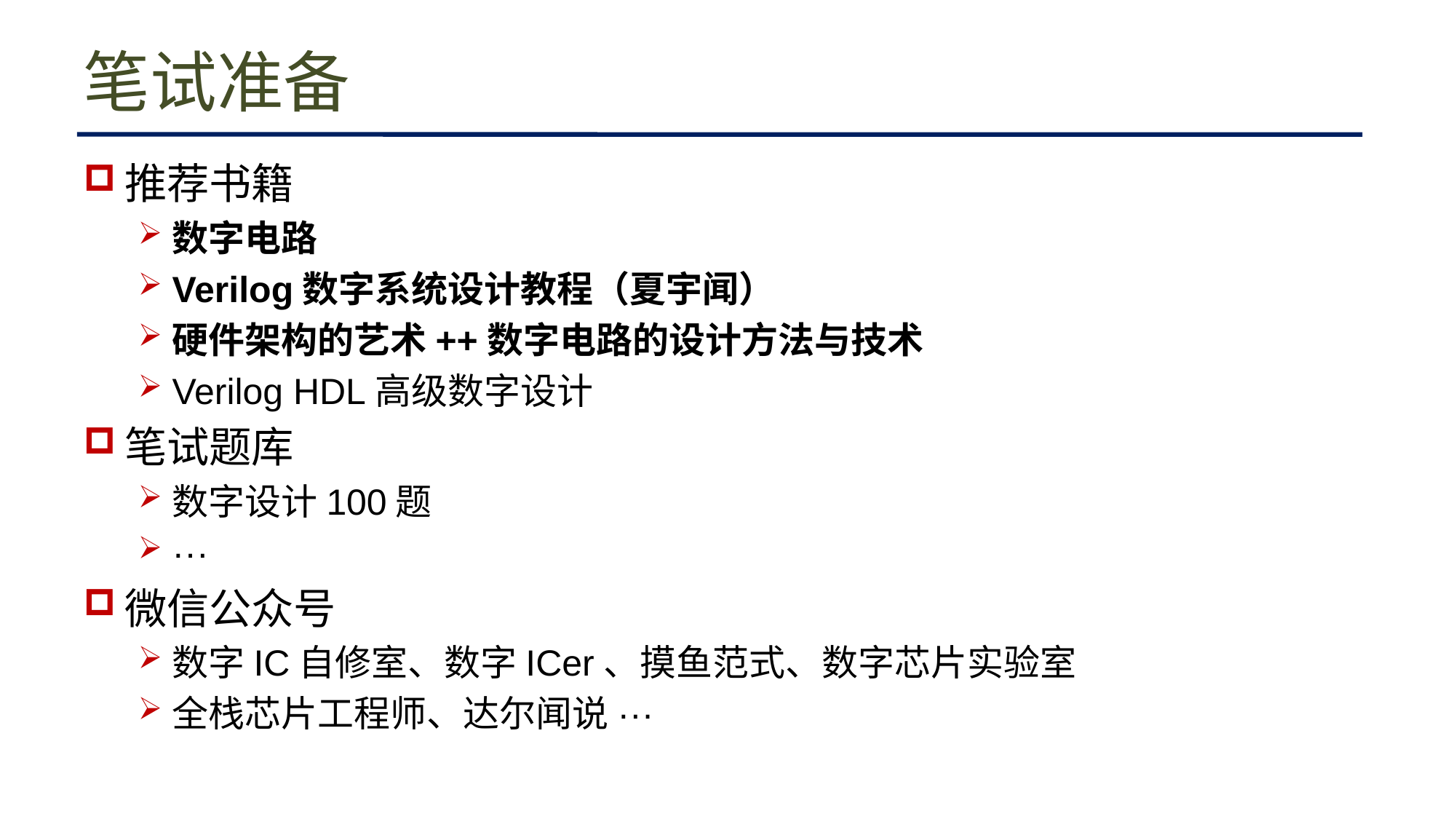

# 笔试准备
推荐书籍
数字电路
Verilog数字系统设计教程（夏宇闻）
硬件架构的艺术++数字电路的设计方法与技术
Verilog HDL高级数字设计
笔试题库
数字设计100题
···
微信公众号
数字IC自修室、数字ICer、摸鱼范式、数字芯片实验室
全栈芯片工程师、达尔闻说···